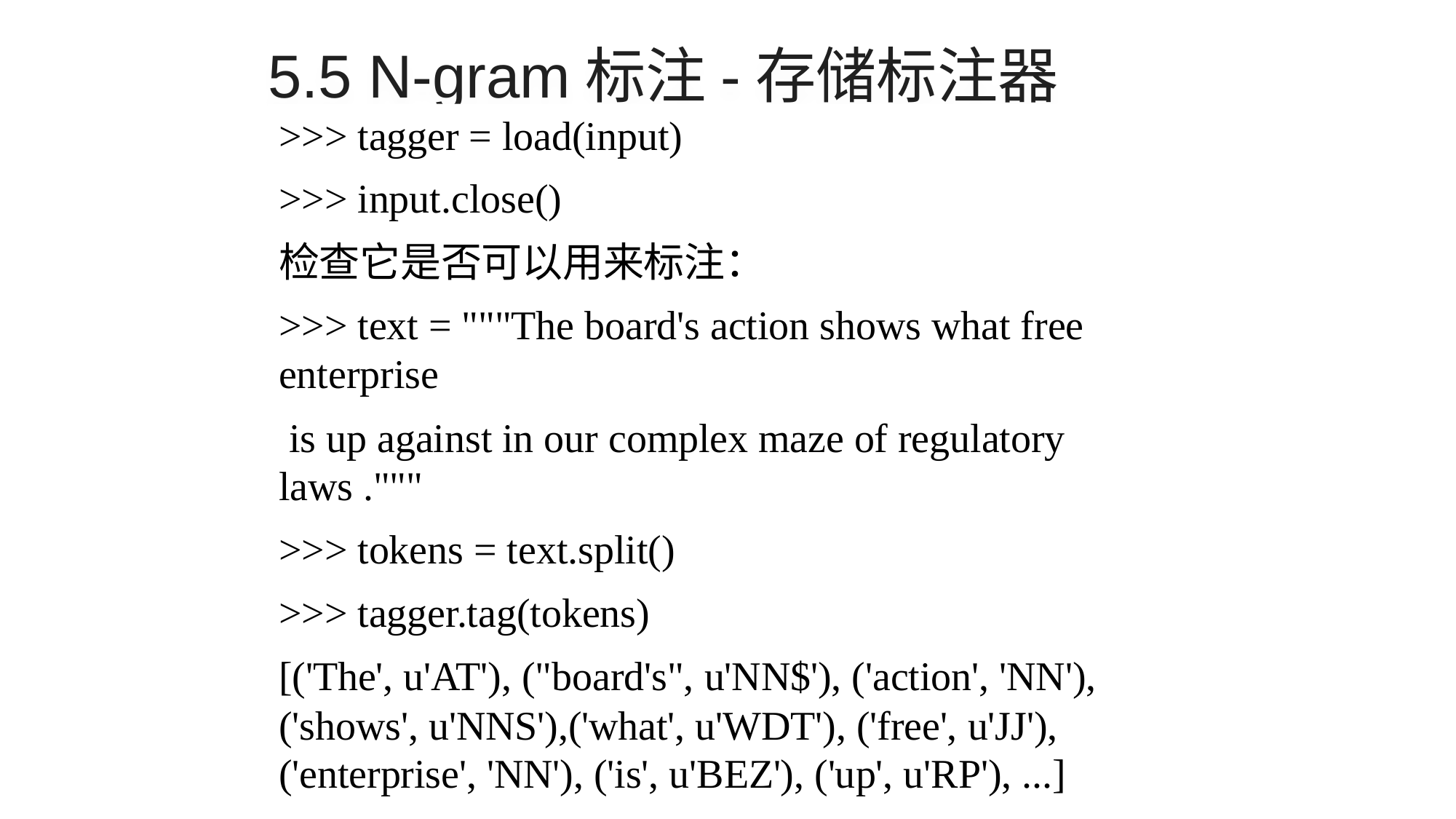

# 5.5 N-gram标注-存储标注器
>>> tagger = load(input)
>>> input.close()
检查它是否可以用来标注：
>>> text = """The board's action shows what free enterprise
 is up against in our complex maze of regulatory laws ."""
>>> tokens = text.split()
>>> tagger.tag(tokens)
[('The', u'AT'), ("board's", u'NN$'), ('action', 'NN'), ('shows', u'NNS'),('what', u'WDT'), ('free', u'JJ'),('enterprise', 'NN'), ('is', u'BEZ'), ('up', u'RP'), ...]